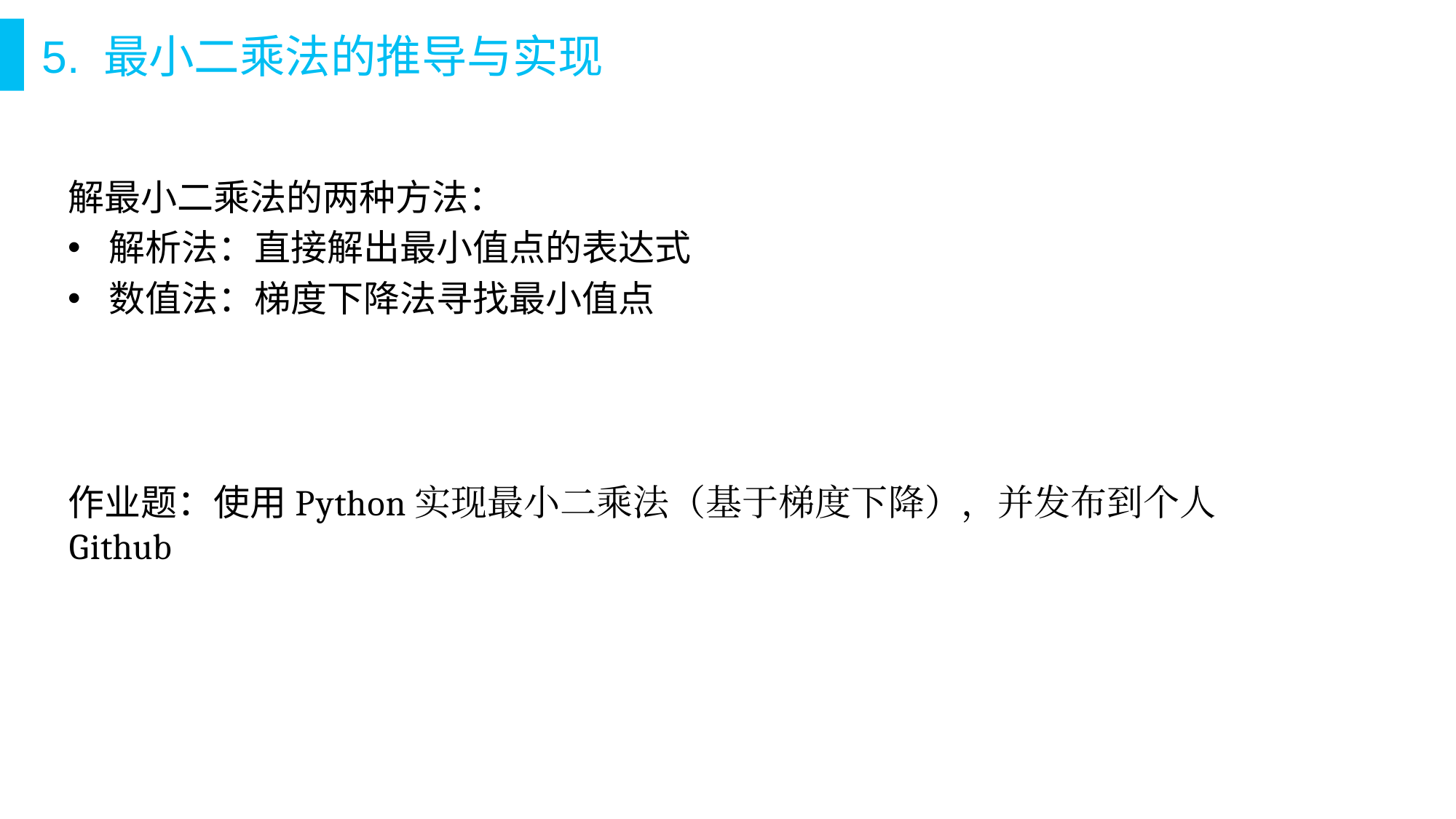

# 5. 最小二乘法的推导与实现
解最小二乘法的两种方法：
解析法：直接解出最小值点的表达式
数值法：梯度下降法寻找最小值点

作业题：使用Python实现最小二乘法（基于梯度下降），并发布到个人Github